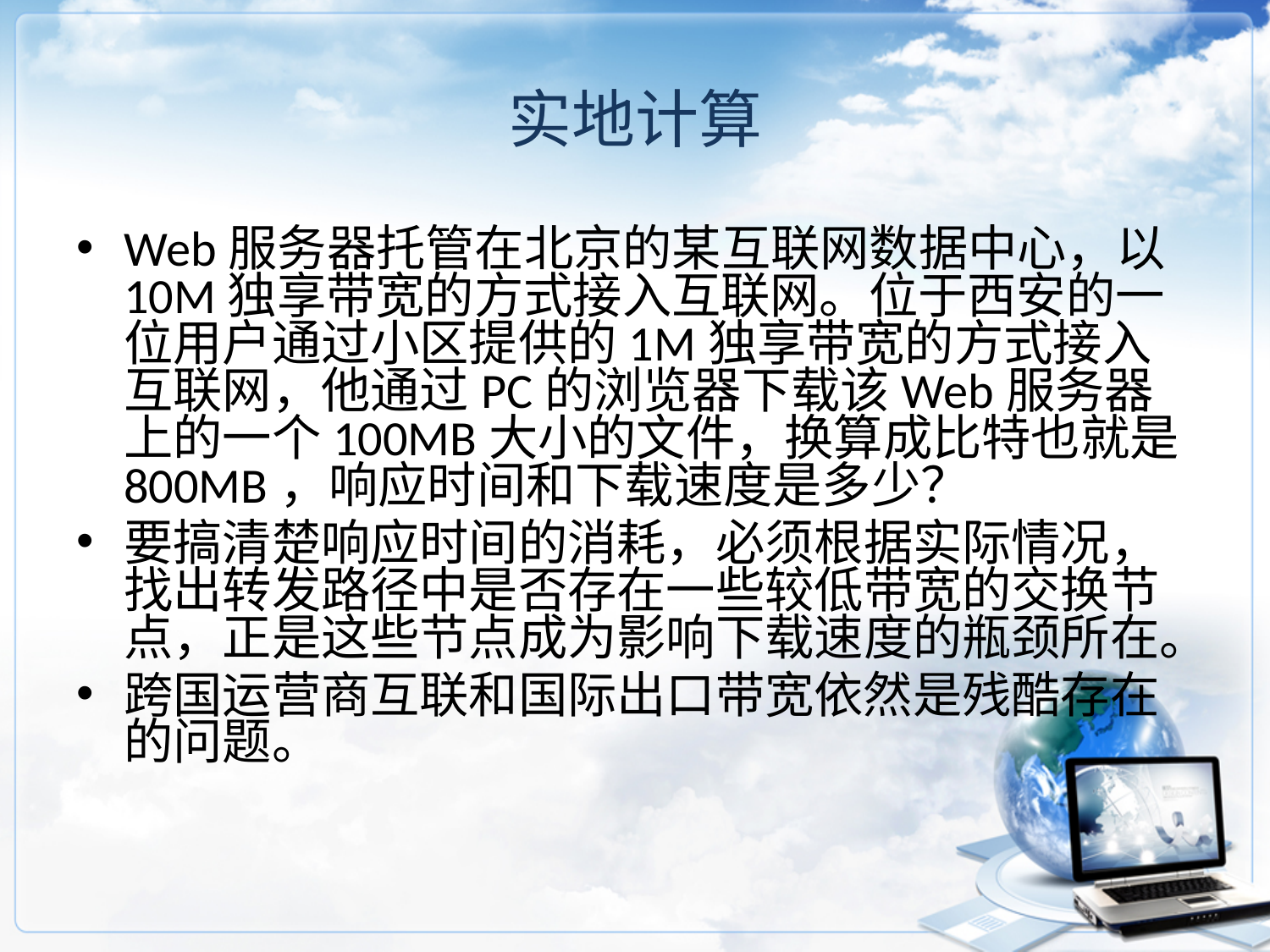

# 实地计算
Web服务器托管在北京的某互联网数据中心，以10M独享带宽的方式接入互联网。位于西安的一位用户通过小区提供的1M独享带宽的方式接入互联网，他通过PC的浏览器下载该Web服务器上的一个100MB大小的文件，换算成比特也就是800MB，响应时间和下载速度是多少？
要搞清楚响应时间的消耗，必须根据实际情况，找出转发路径中是否存在一些较低带宽的交换节点，正是这些节点成为影响下载速度的瓶颈所在。
跨国运营商互联和国际出口带宽依然是残酷存在的问题。